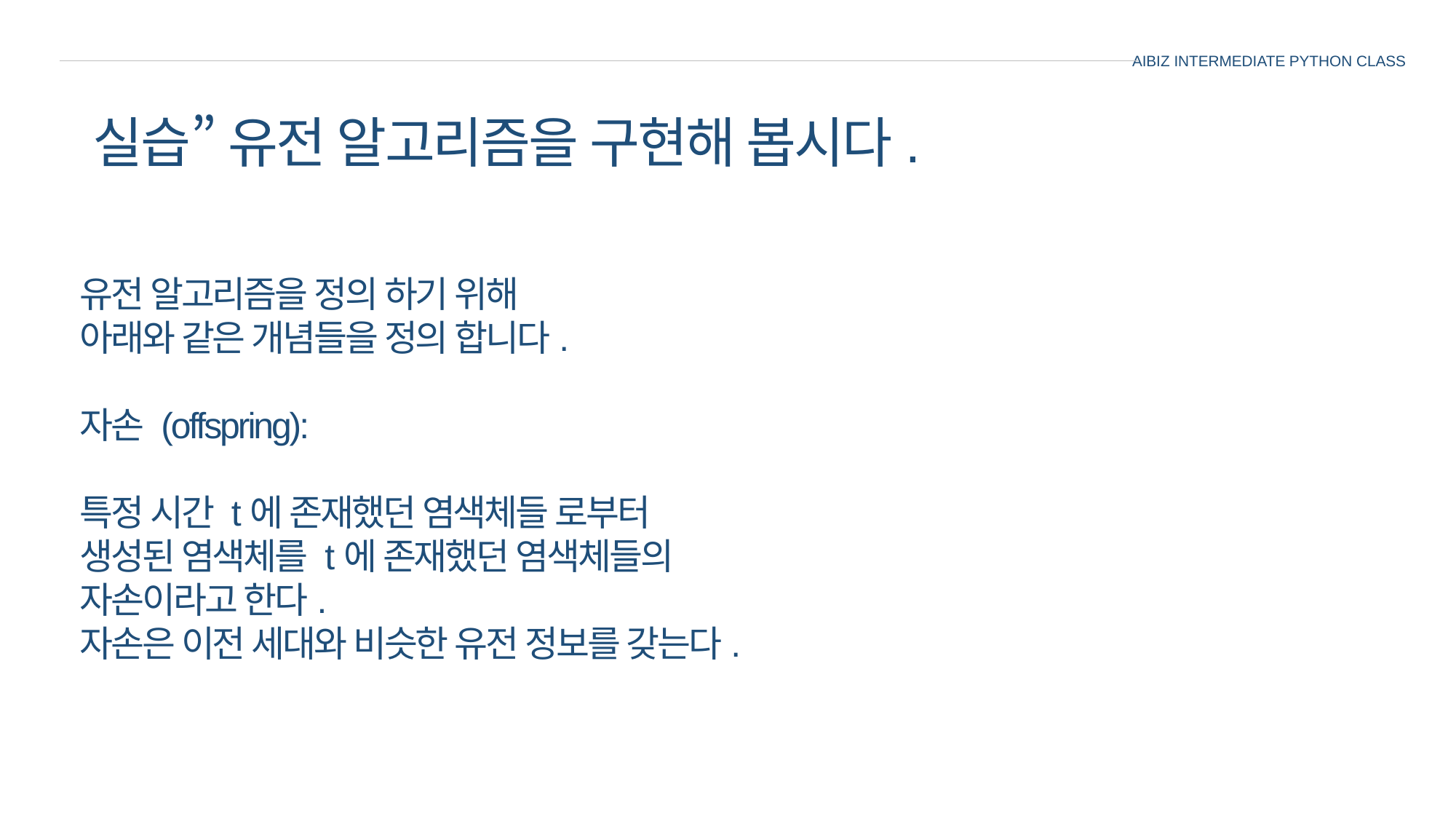

AIBIZ INTERMEDIATE PYTHON CLASS
실습” 유전 알고리즘을 구현해 봅시다.
유전 알고리즘을 정의 하기 위해
아래와 같은 개념들을 정의 합니다.

자손 (offspring):

특정 시간 t에 존재했던 염색체들 로부터
생성된 염색체를 t에 존재했던 염색체들의
자손이라고 한다.
자손은 이전 세대와 비슷한 유전 정보를 갖는다.